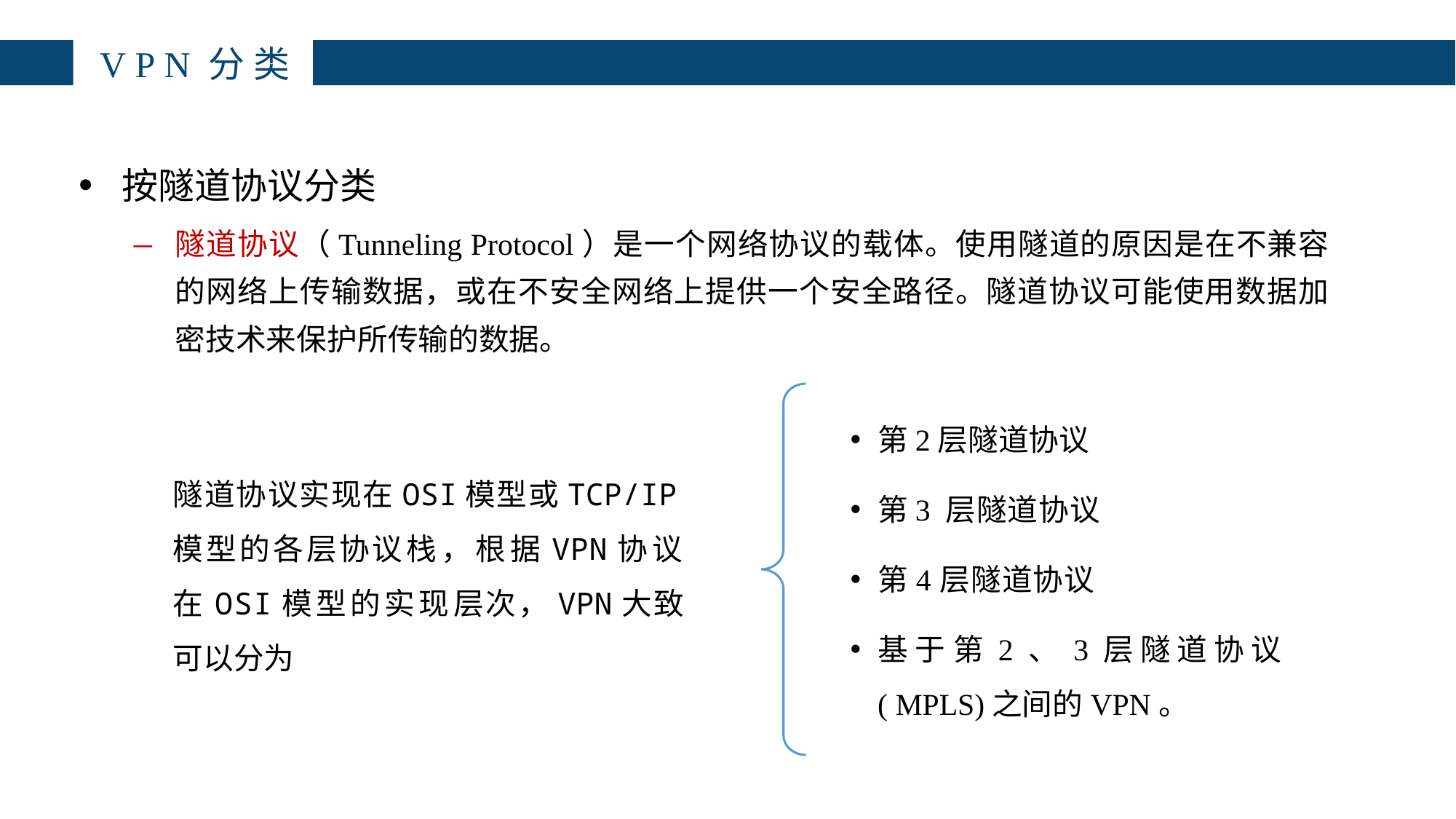

# VPN分类
按隧道协议分类
隧道协议（Tunneling Protocol）是一个网络协议的载体。使用隧道的原因是在不兼容的网络上传输数据，或在不安全网络上提供一个安全路径。隧道协议可能使用数据加密技术来保护所传输的数据。

第2层隧道协议
第3 层隧道协议
第4层隧道协议
基于第2、3层隧道协议( MPLS)之间的VPN。
隧道协议实现在OSI模型或TCP/IP模型的各层协议栈，根据VPN协议在OSI模型的实现层次，VPN大致可以分为